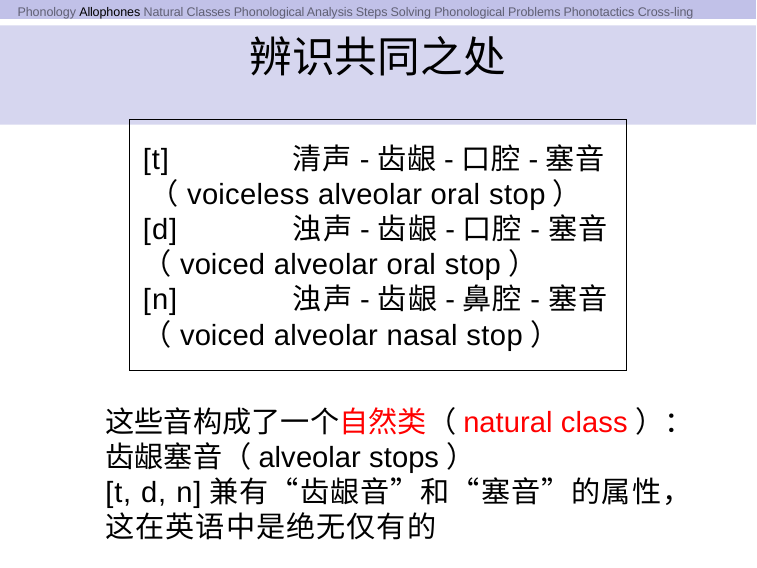

Phonology Allophones Natural Classes Phonological Analysis Steps Solving Phonological Problems Phonotactics Cross-ling
# 辨识共同之处

[t]	清声-齿龈-口腔-塞音   （voiceless alveolar oral stop）
[d]	浊声-齿龈-口腔-塞音
（voiced alveolar oral stop）
[n]	浊声-齿龈-鼻腔-塞音
（voiced alveolar nasal stop）
这些音构成了一个自然类（natural class）：齿龈塞音（alveolar stops）
[t, d, n]兼有“齿龈音”和“塞音”的属性，这在英语中是绝无仅有的